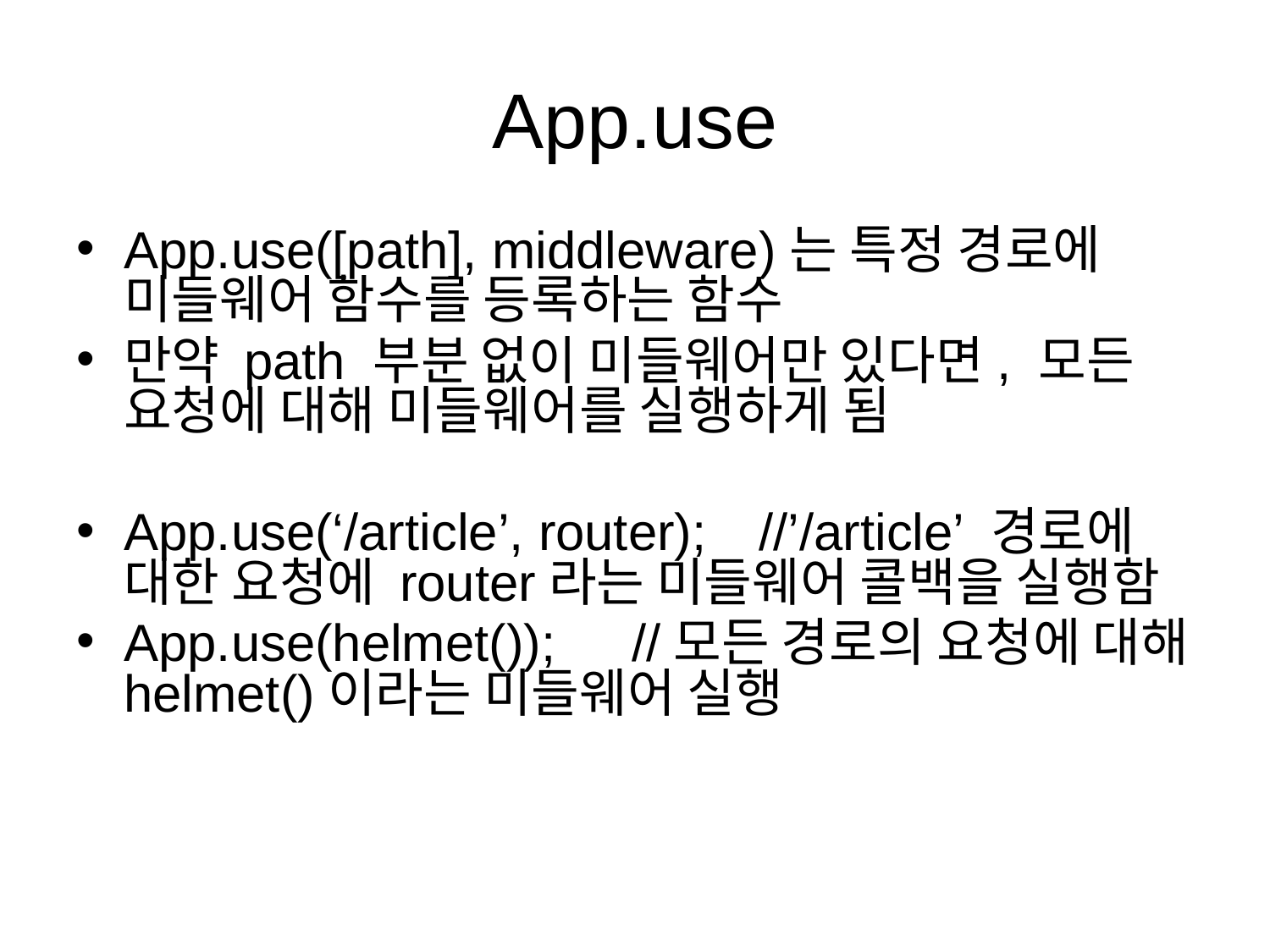

# App.use
App.use([path], middleware)는 특정 경로에 미들웨어 함수를 등록하는 함수
만약 path 부분 없이 미들웨어만 있다면, 모든 요청에 대해 미들웨어를 실행하게 됨

App.use(‘/article’, router);	//’/article’ 경로에 대한 요청에 router라는 미들웨어 콜백을 실행함
App.use(helmet());	//모든 경로의 요청에 대해 helmet()이라는 미들웨어 실행